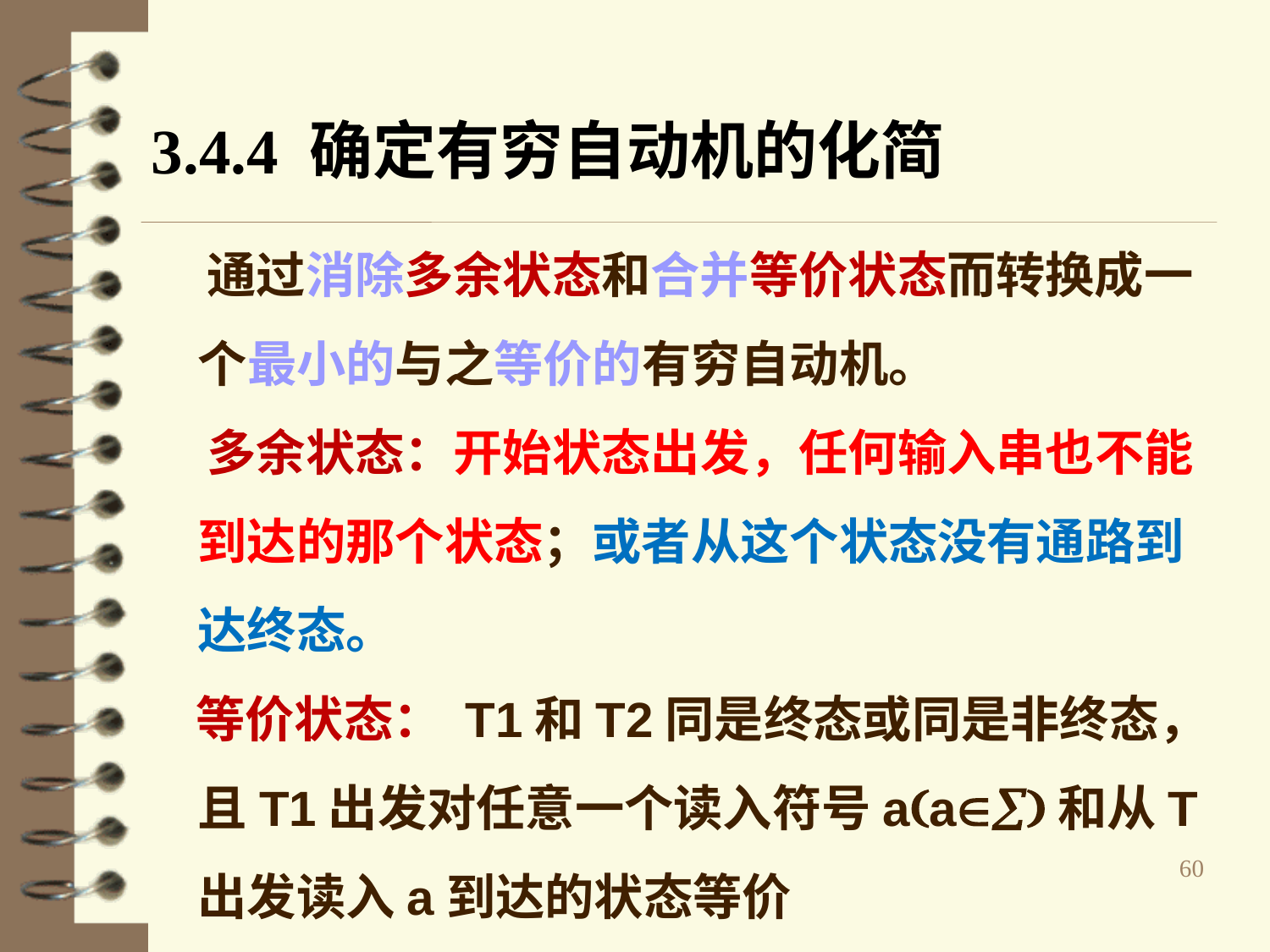

# 3.4.4 确定有穷自动机的化简
    通过消除多余状态和合并等价状态而转换成一个最小的与之等价的有穷自动机。
    多余状态：开始状态出发，任何输入串也不能到达的那个状态；或者从这个状态没有通路到达终态。
   等价状态： T1和T2同是终态或同是非终态，且T1出发对任意一个读入符号a(a∈∑)和从T出发读入a到达的状态等价

60